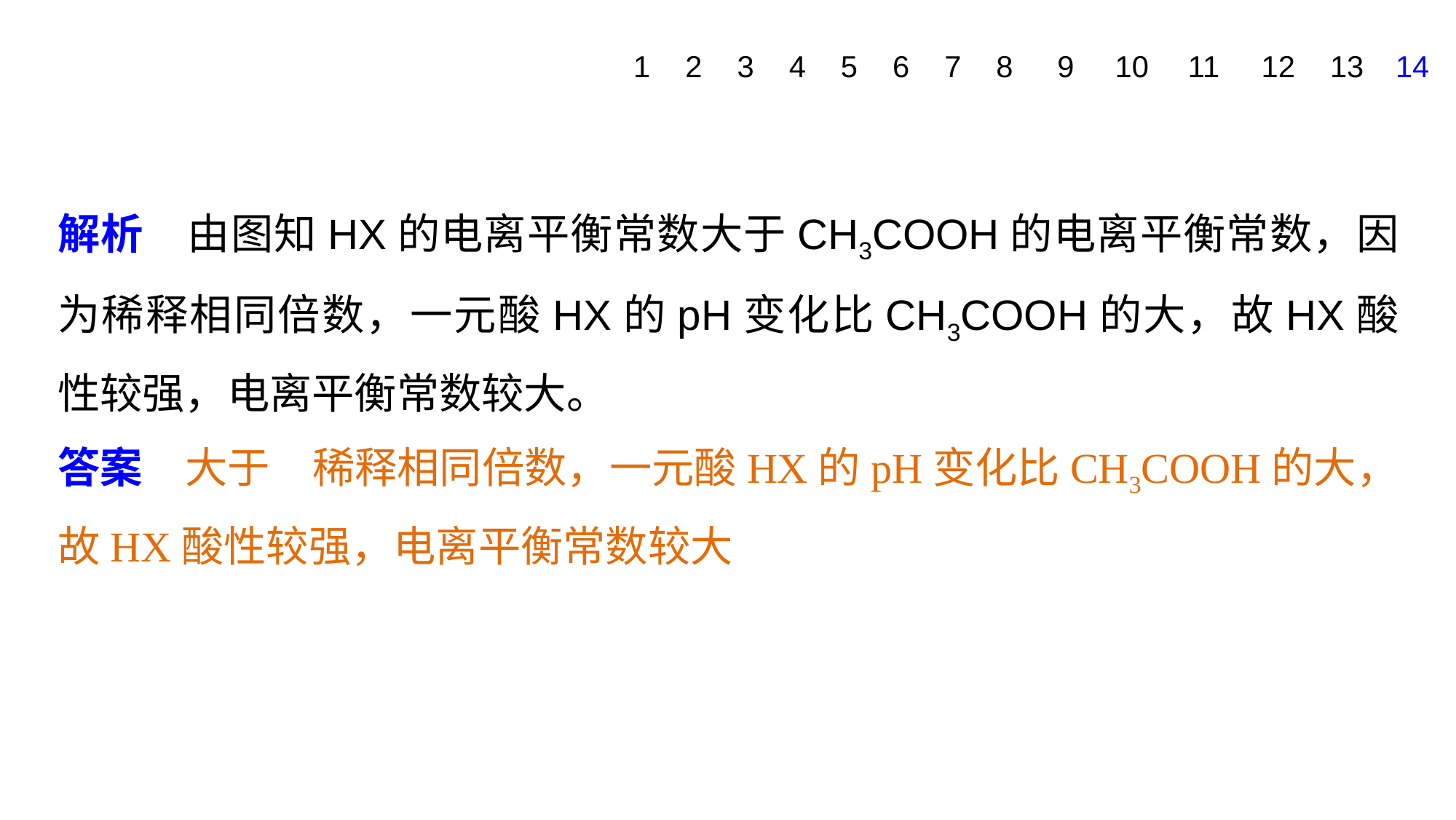

1
2
3
4
5
6
7
8
9
10
11
12
13
14
解析　由图知HX的电离平衡常数大于CH3COOH的电离平衡常数，因为稀释相同倍数，一元酸HX的pH变化比CH3COOH的大，故HX酸性较强，电离平衡常数较大。
答案　大于　稀释相同倍数，一元酸HX的pH变化比CH3COOH的大，故HX酸性较强，电离平衡常数较大